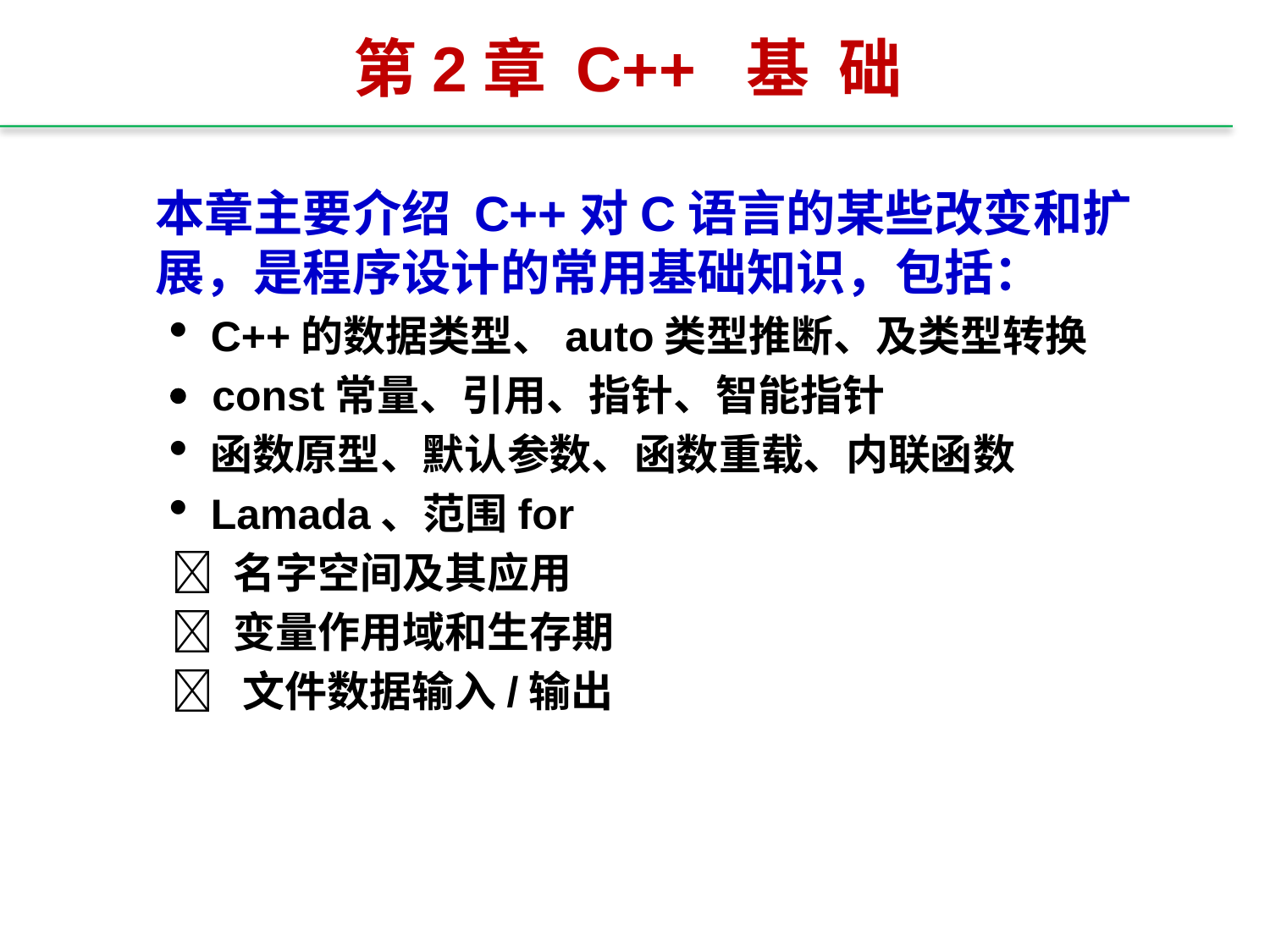

# 第2章 C++  基  础
	本章主要介绍 C++对C语言的某些改变和扩展，是程序设计的常用基础知识，包括：
C++的数据类型、auto类型推断、及类型转换
•  const常量、引用、指针、智能指针
函数原型、默认参数、函数重载、内联函数
Lamada、范围for
• 名字空间及其应用
• 变量作用域和生存期
•  文件数据输入/输出